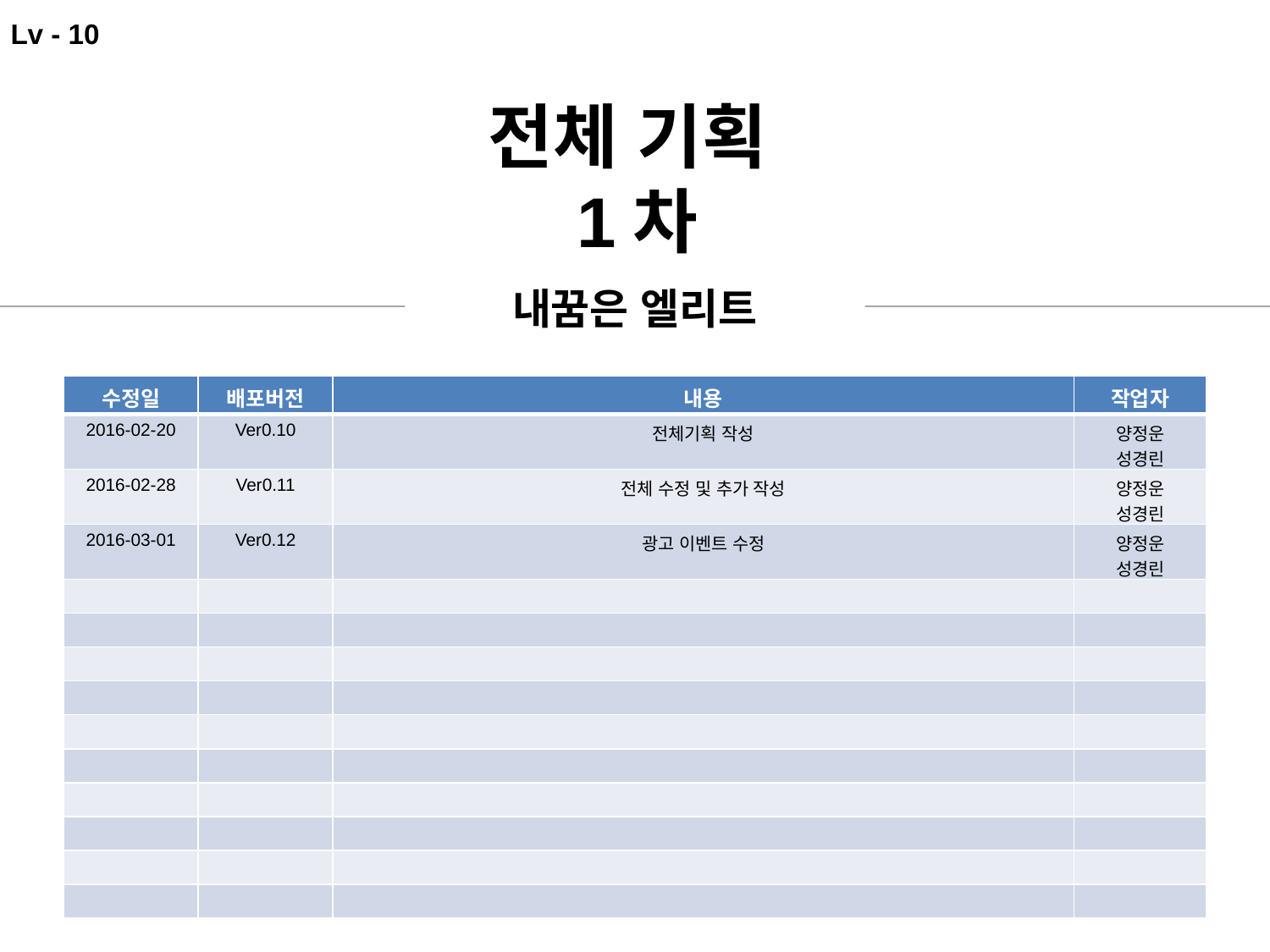

Lv - 10
전체 기획
1차
내꿈은 엘리트
| 수정일 | 배포버전 | 내용 | 작업자 |
| --- | --- | --- | --- |
| 2016-02-20 | Ver0.10 | 전체기획 작성 | 양정운 성경린 |
| 2016-02-28 | Ver0.11 | 전체 수정 및 추가 작성 | 양정운 성경린 |
| 2016-03-01 | Ver0.12 | 광고 이벤트 수정 | 양정운 성경린 |
|  |  |  |  |
|  |  |  |  |
|  |  |  |  |
|  |  |  |  |
|  |  |  |  |
|  |  |  |  |
|  |  |  |  |
|  |  |  |  |
|  |  |  |  |
|  |  |  |  |
History